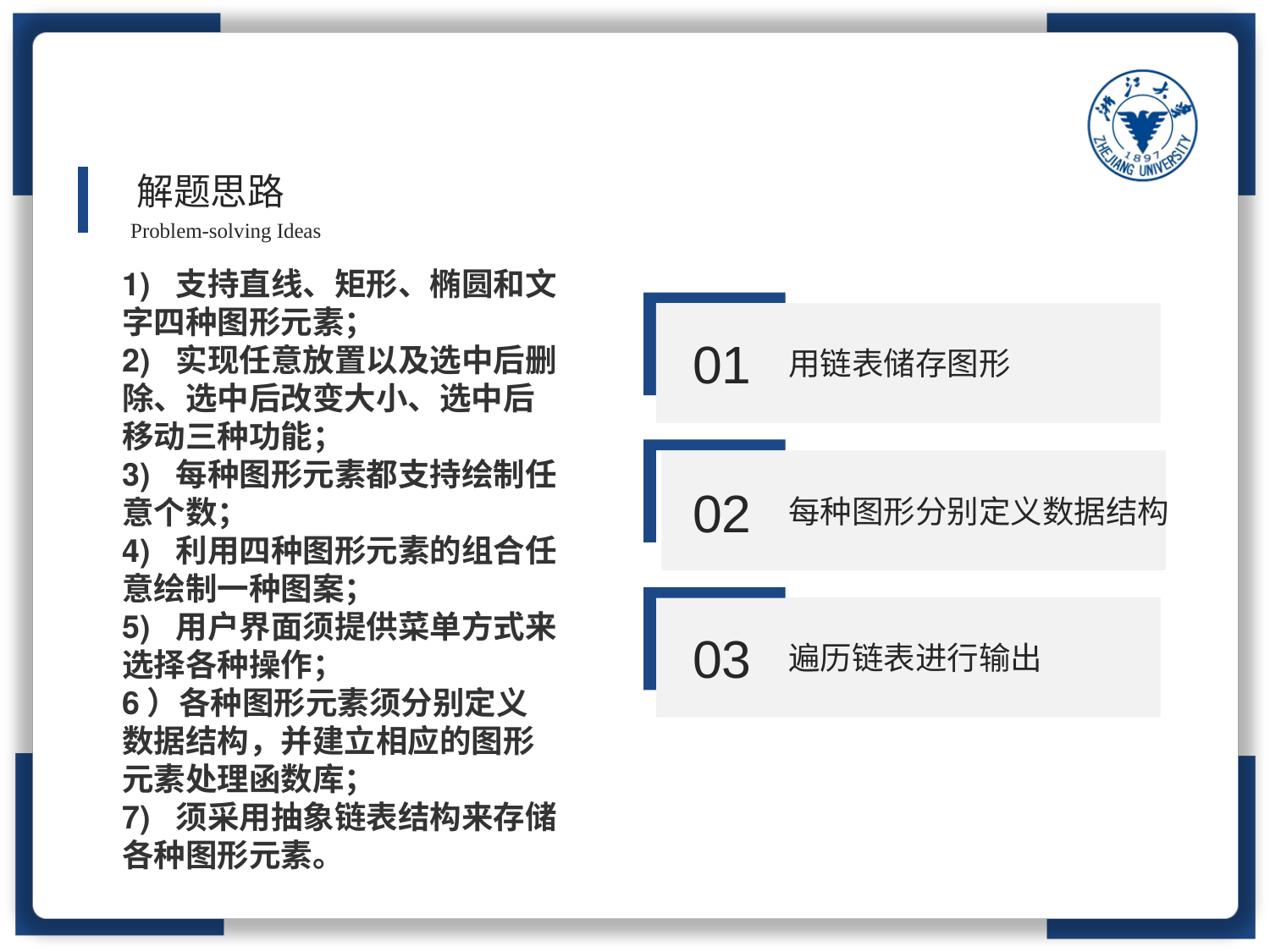

解题思路
Problem-solving Ideas
1)  支持直线、矩形、椭圆和文字四种图形元素；
2)  实现任意放置以及选中后删除、选中后改变大小、选中后移动三种功能；
3)  每种图形元素都支持绘制任意个数；
4)  利用四种图形元素的组合任意绘制一种图案；
5)  用户界面须提供菜单方式来选择各种操作；
6）各种图形元素须分别定义数据结构，并建立相应的图形元素处理函数库；
7)  须采用抽象链表结构来存储各种图形元素。

01
用链表储存图形

02
每种图形分别定义数据结构

03
遍历链表进行输出